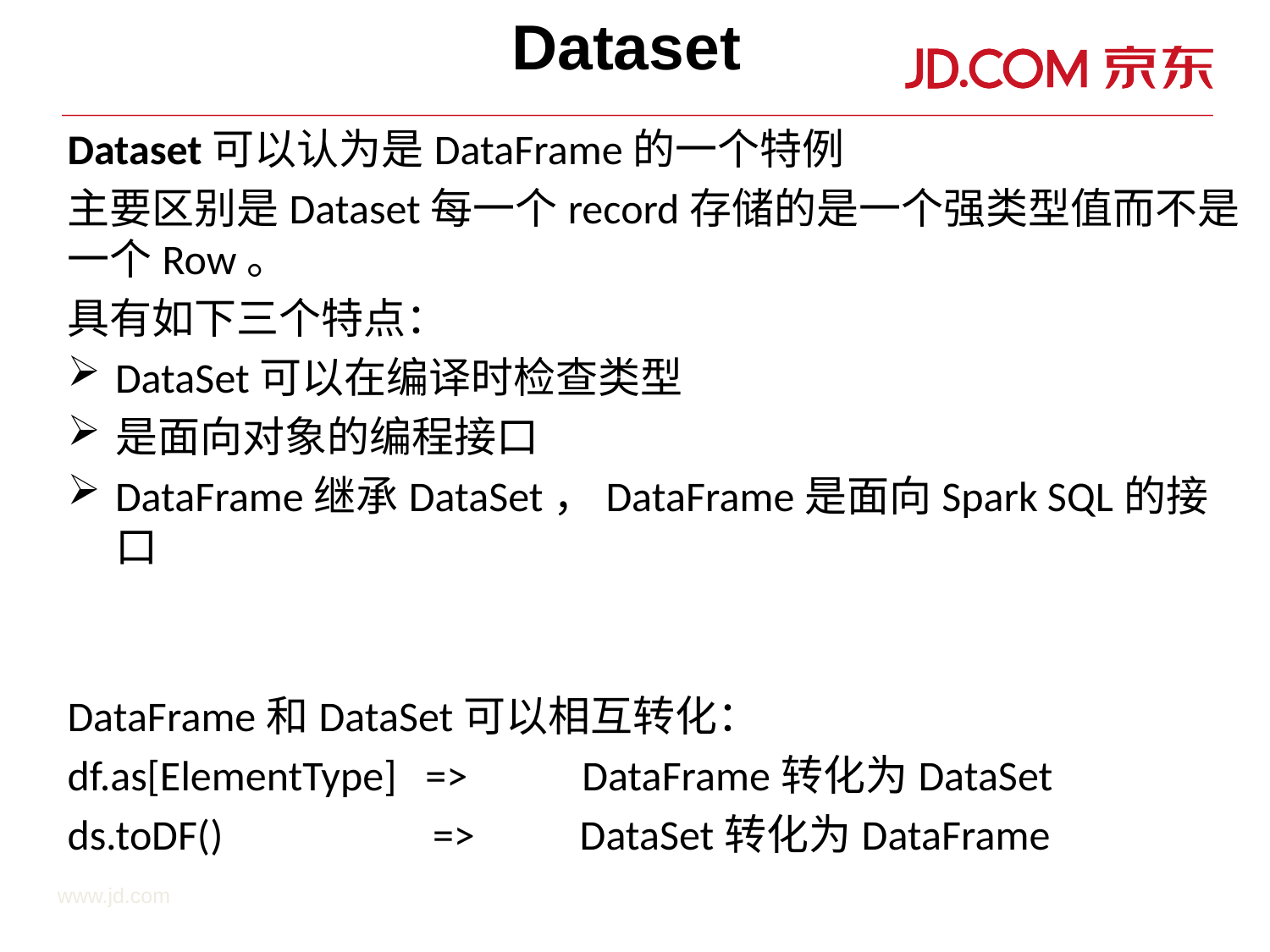

Dataset
Dataset可以认为是DataFrame的一个特例
主要区别是Dataset每一个record存储的是一个强类型值而不是一个Row。
具有如下三个特点：
DataSet可以在编译时检查类型
是面向对象的编程接口
DataFrame继承DataSet，DataFrame是面向Spark SQL的接口

DataFrame和DataSet可以相互转化：
df.as[ElementType]   =>            DataFrame转化为DataSet
ds.toDF()                      =>           DataSet转化为DataFrame